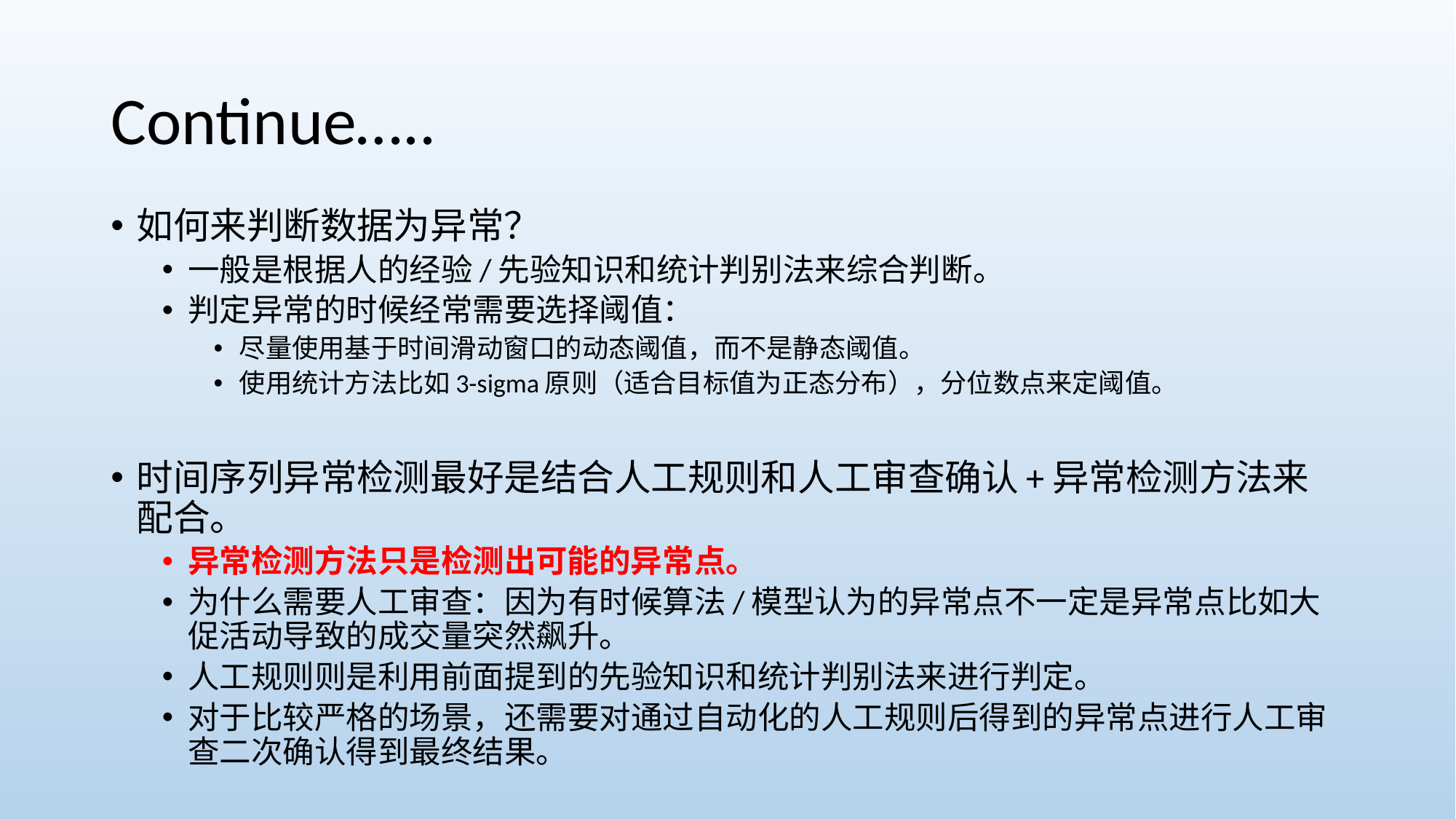

# Continue…..
如何来判断数据为异常？
一般是根据人的经验/先验知识和统计判别法来综合判断。
判定异常的时候经常需要选择阈值：
尽量使用基于时间滑动窗口的动态阈值，而不是静态阈值。
使用统计方法比如3-sigma原则（适合目标值为正态分布），分位数点来定阈值。

时间序列异常检测最好是结合人工规则和人工审查确认+异常检测方法来配合。
异常检测方法只是检测出可能的异常点。
为什么需要人工审查：因为有时候算法/模型认为的异常点不一定是异常点比如大促活动导致的成交量突然飙升。
人工规则则是利用前面提到的先验知识和统计判别法来进行判定。
对于比较严格的场景，还需要对通过自动化的人工规则后得到的异常点进行人工审查二次确认得到最终结果。